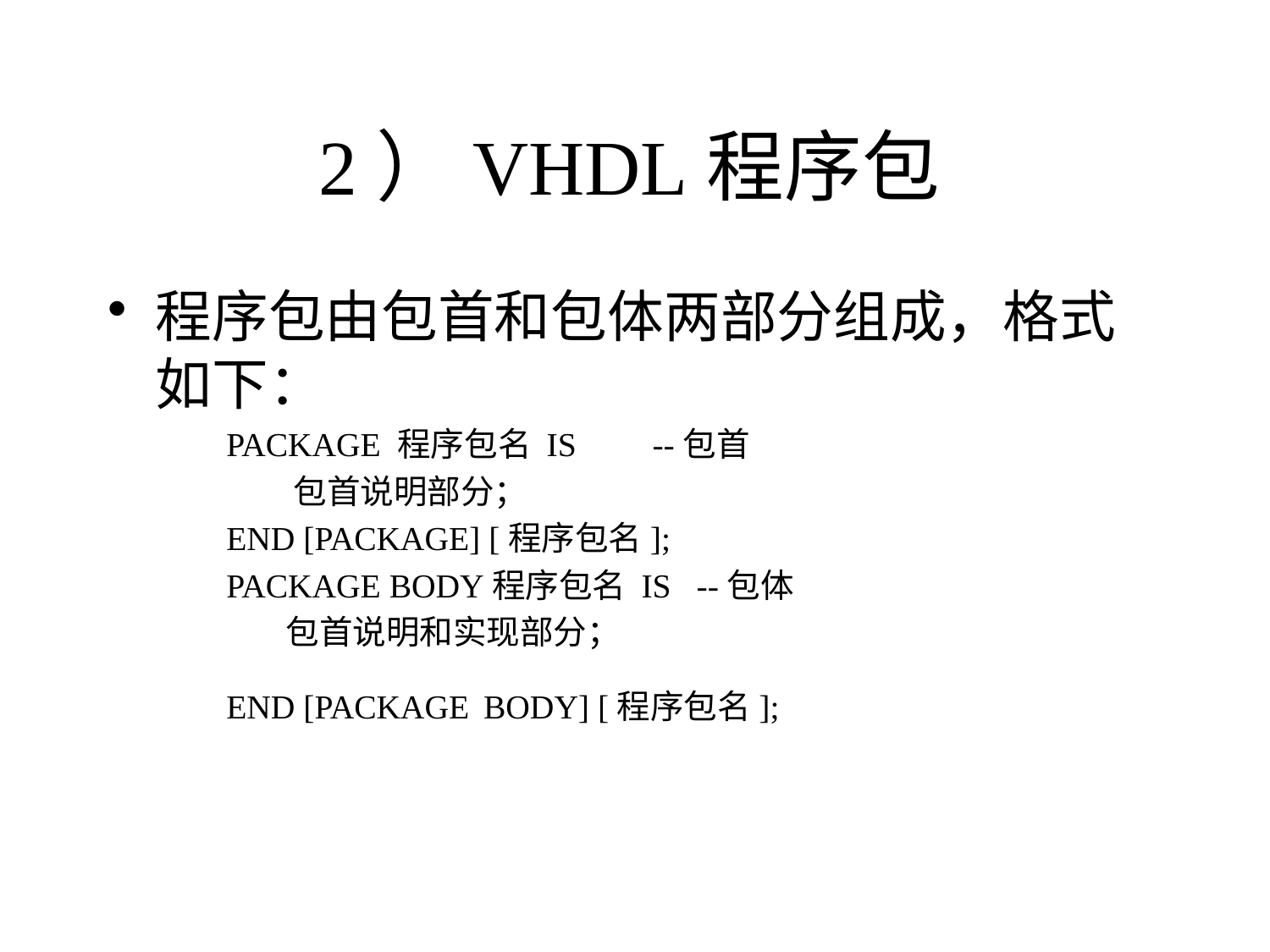

# 2）VHDL程序包
程序包由包首和包体两部分组成，格式如下：
              PACKAGE 程序包名 IS         --包首
                        包首说明部分；
              END [PACKAGE] [程序包名];
              PACKAGE BODY程序包名 IS   --包体
                       包首说明和实现部分；
              END [PACKAGE BODY] [程序包名];